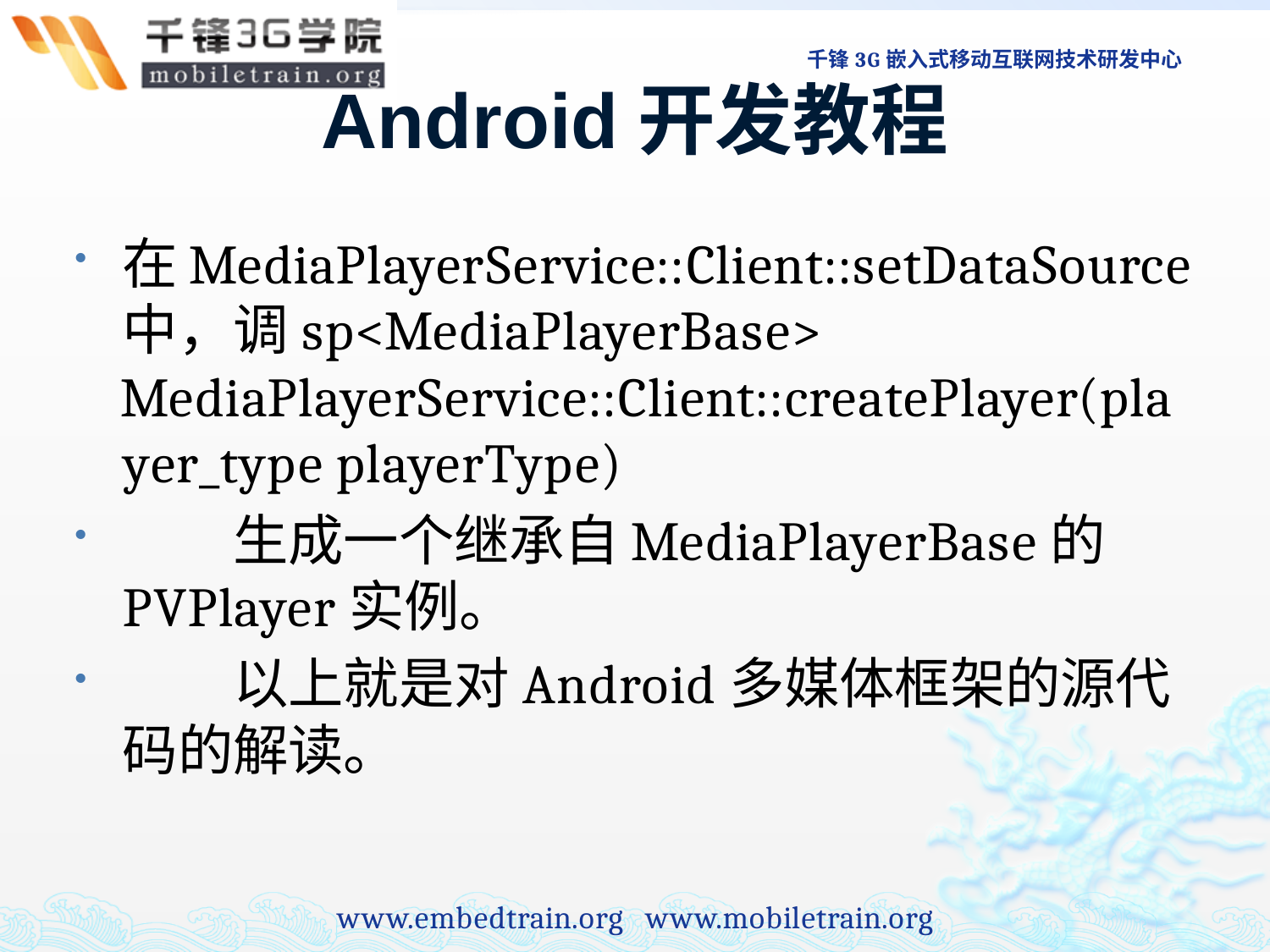

# Android开发教程
在MediaPlayerService::Client::setDataSource中，调sp<MediaPlayerBase> MediaPlayerService::Client::createPlayer(player_type playerType)
　　生成一个继承自MediaPlayerBase的PVPlayer实例。
　　以上就是对Android多媒体框架的源代码的解读。